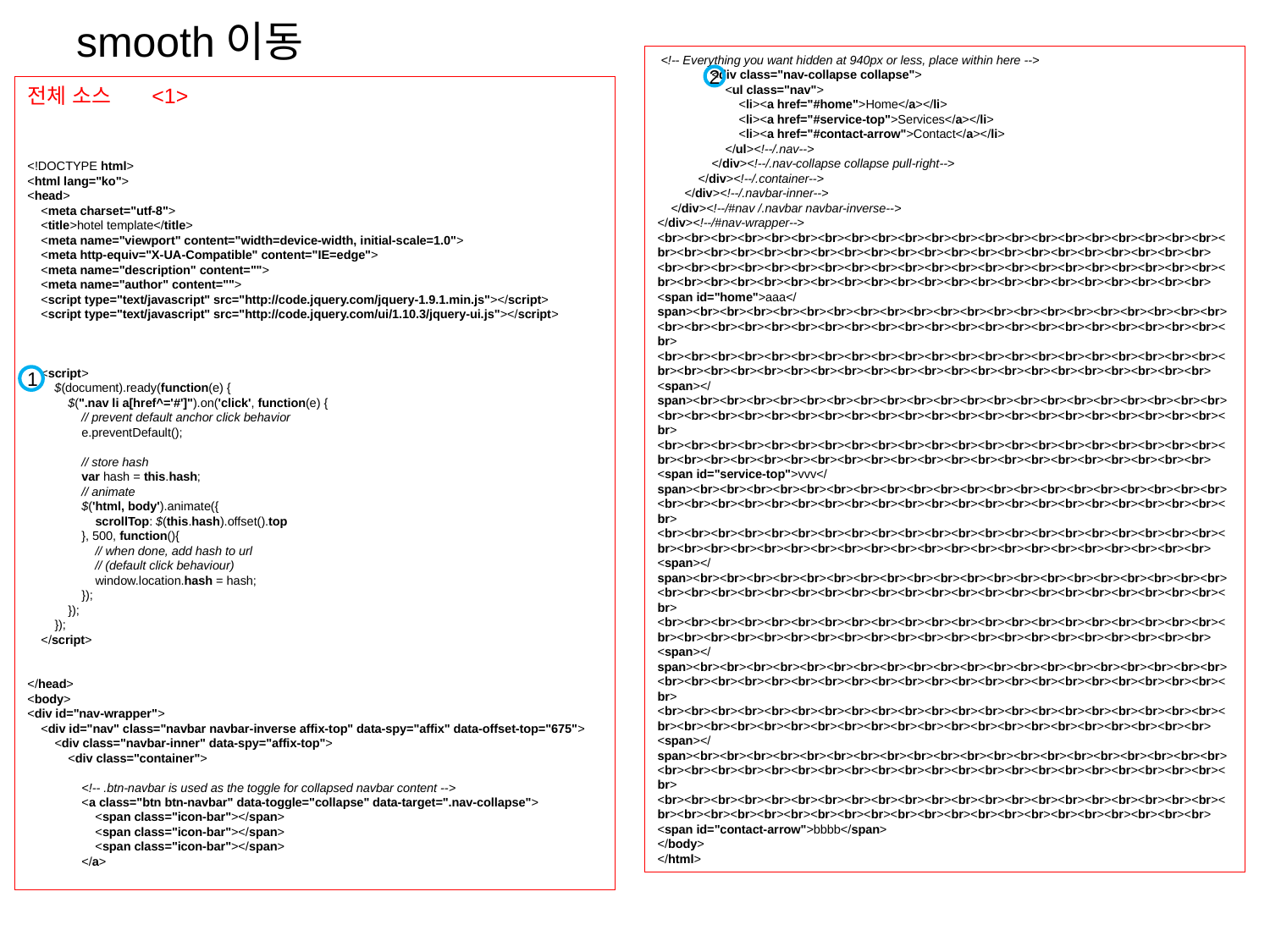

# smooth이동
 <!-- Everything you want hidden at 940px or less, place within here -->
                <div class="nav-collapse collapse">
                    <ul class="nav">
                        <li><a href="#home">Home</a></li>
                        <li><a href="#service-top">Services</a></li>
                        <li><a href="#contact-arrow">Contact</a></li>
                    </ul><!--/.nav-->
                </div><!--/.nav-collapse collapse pull-right-->
            </div><!--/.container-->
        </div><!--/.navbar-inner-->
    </div><!--/#nav /.navbar navbar-inverse-->
</div><!--/#nav-wrapper-->
<br><br><br><br><br><br><br><br><br><br><br><br><br><br><br><br><br><br><br><br><br><br><br><br><br><br><br><br><br><br><br><br><br><br><br><br><br><br><br><br><br><br>
<br><br><br><br><br><br><br><br><br><br><br><br><br><br><br><br><br><br><br><br><br><br><br><br><br><br><br><br><br><br><br><br><br><br><br><br><br><br><br><br><br><br>
<span id="home">aaa</span><br><br><br><br><br><br><br><br><br><br><br><br><br><br><br><br><br><br><br><br><br><br><br><br><br><br><br><br><br><br><br><br><br><br><br><br><br><br><br><br><br><br>
<br><br><br><br><br><br><br><br><br><br><br><br><br><br><br><br><br><br><br><br><br><br><br><br><br><br><br><br><br><br><br><br><br><br><br><br><br><br><br><br><br><br>
<span></span><br><br><br><br><br><br><br><br><br><br><br><br><br><br><br><br><br><br><br><br><br><br><br><br><br><br><br><br><br><br><br><br><br><br><br><br><br><br><br><br><br><br>
<br><br><br><br><br><br><br><br><br><br><br><br><br><br><br><br><br><br><br><br><br><br><br><br><br><br><br><br><br><br><br><br><br><br><br><br><br><br><br><br><br><br>
<span id="service-top">vvv</span><br><br><br><br><br><br><br><br><br><br><br><br><br><br><br><br><br><br><br><br><br><br><br><br><br><br><br><br><br><br><br><br><br><br><br><br><br><br><br><br><br><br>
<br><br><br><br><br><br><br><br><br><br><br><br><br><br><br><br><br><br><br><br><br><br><br><br><br><br><br><br><br><br><br><br><br><br><br><br><br><br><br><br><br><br>
<span></span><br><br><br><br><br><br><br><br><br><br><br><br><br><br><br><br><br><br><br><br><br><br><br><br><br><br><br><br><br><br><br><br><br><br><br><br><br><br><br><br><br><br>
<br><br><br><br><br><br><br><br><br><br><br><br><br><br><br><br><br><br><br><br><br><br><br><br><br><br><br><br><br><br><br><br><br><br><br><br><br><br><br><br><br><br>
<span></span><br><br><br><br><br><br><br><br><br><br><br><br><br><br><br><br><br><br><br><br><br><br><br><br><br><br><br><br><br><br><br><br><br><br><br><br><br><br><br><br><br><br>
<br><br><br><br><br><br><br><br><br><br><br><br><br><br><br><br><br><br><br><br><br><br><br><br><br><br><br><br><br><br><br><br><br><br><br><br><br><br><br><br><br><br>
<span></span><br><br><br><br><br><br><br><br><br><br><br><br><br><br><br><br><br><br><br><br><br><br><br><br><br><br><br><br><br><br><br><br><br><br><br><br><br><br><br><br><br><br>
<br><br><br><br><br><br><br><br><br><br><br><br><br><br><br><br><br><br><br><br><br><br><br><br><br><br><br><br><br><br><br><br><br><br><br><br><br><br><br><br><br><br>
<span id="contact-arrow">bbbb</span>
</body>
</html>
2
전체 소스      <1>

<!DOCTYPE html>
<html lang="ko">
<head>
    <meta charset="utf-8">
    <title>hotel template</title>
    <meta name="viewport" content="width=device-width, initial-scale=1.0">
    <meta http-equiv="X-UA-Compatible" content="IE=edge">
    <meta name="description" content="">
    <meta name="author" content="">
    <script type="text/javascript" src="http://code.jquery.com/jquery-1.9.1.min.js"></script>
    <script type="text/javascript" src="http://code.jquery.com/ui/1.10.3/jquery-ui.js"></script>
    <script>
        $(document).ready(function(e) {
            $(".nav li a[href^='#']").on('click', function(e) {
                // prevent default anchor click behavior
                e.preventDefault();
                // store hash
                var hash = this.hash;
                // animate
                $('html, body').animate({
                    scrollTop: $(this.hash).offset().top
                }, 500, function(){
                    // when done, add hash to url
                    // (default click behaviour)
                    window.location.hash = hash;
                });
            });
        });
    </script>
</head>
<body>
<div id="nav-wrapper">
    <div id="nav" class="navbar navbar-inverse affix-top" data-spy="affix" data-offset-top="675">
        <div class="navbar-inner" data-spy="affix-top">
            <div class="container">
                <!-- .btn-navbar is used as the toggle for collapsed navbar content -->
                <a class="btn btn-navbar" data-toggle="collapse" data-target=".nav-collapse">
                    <span class="icon-bar"></span>
                    <span class="icon-bar"></span>
                    <span class="icon-bar"></span>
                </a>
1